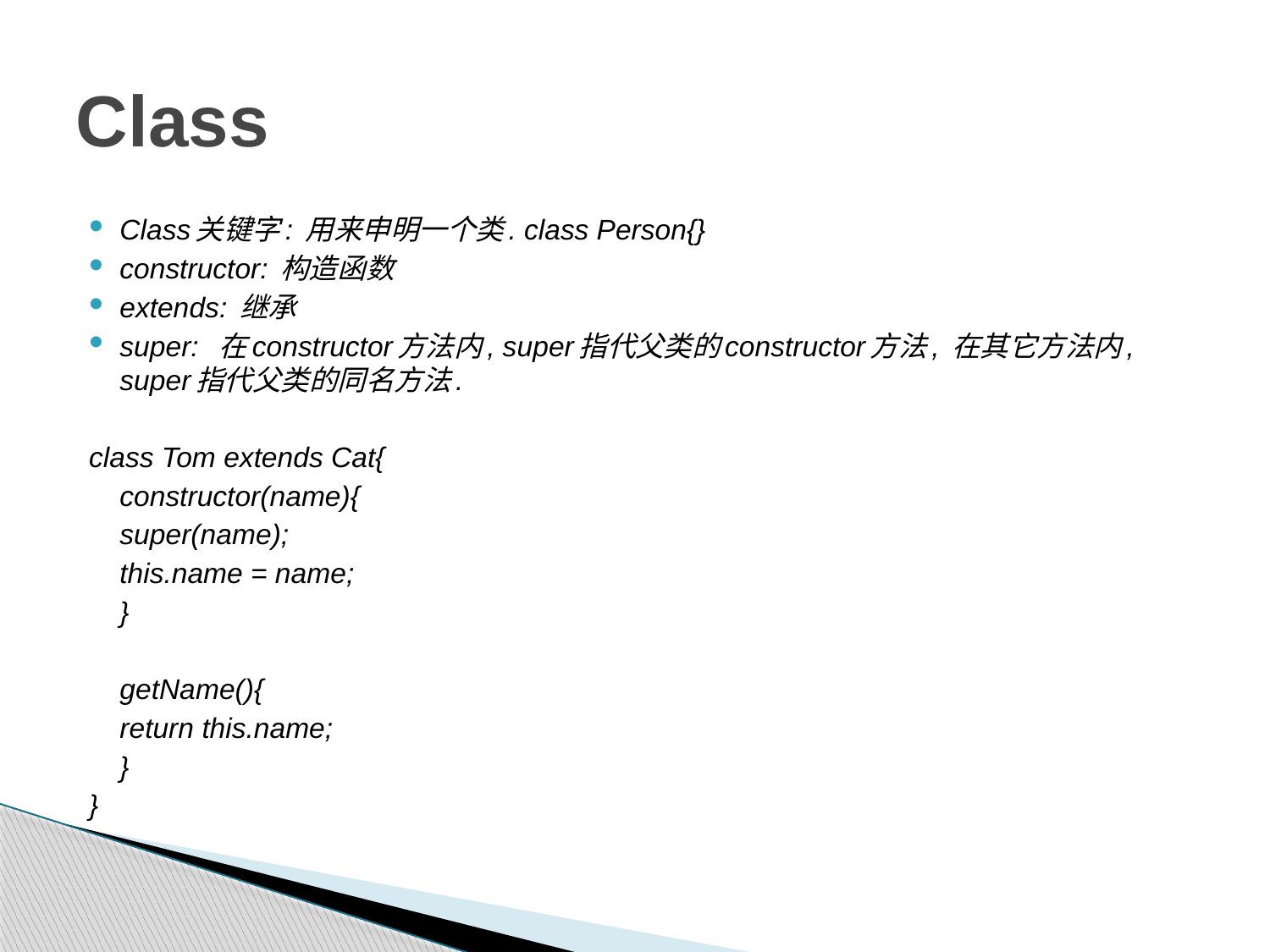

# Class
Class关键字: 用来申明一个类. class Person{}
constructor: 构造函数
extends: 继承
super:  在constructor方法内, super指代父类的constructor方法, 在其它方法内, super指代父类的同名方法.

class Tom extends Cat{
	constructor(name){
		super(name);
		this.name = name;
	}

	getName(){
		return this.name;
	}
}